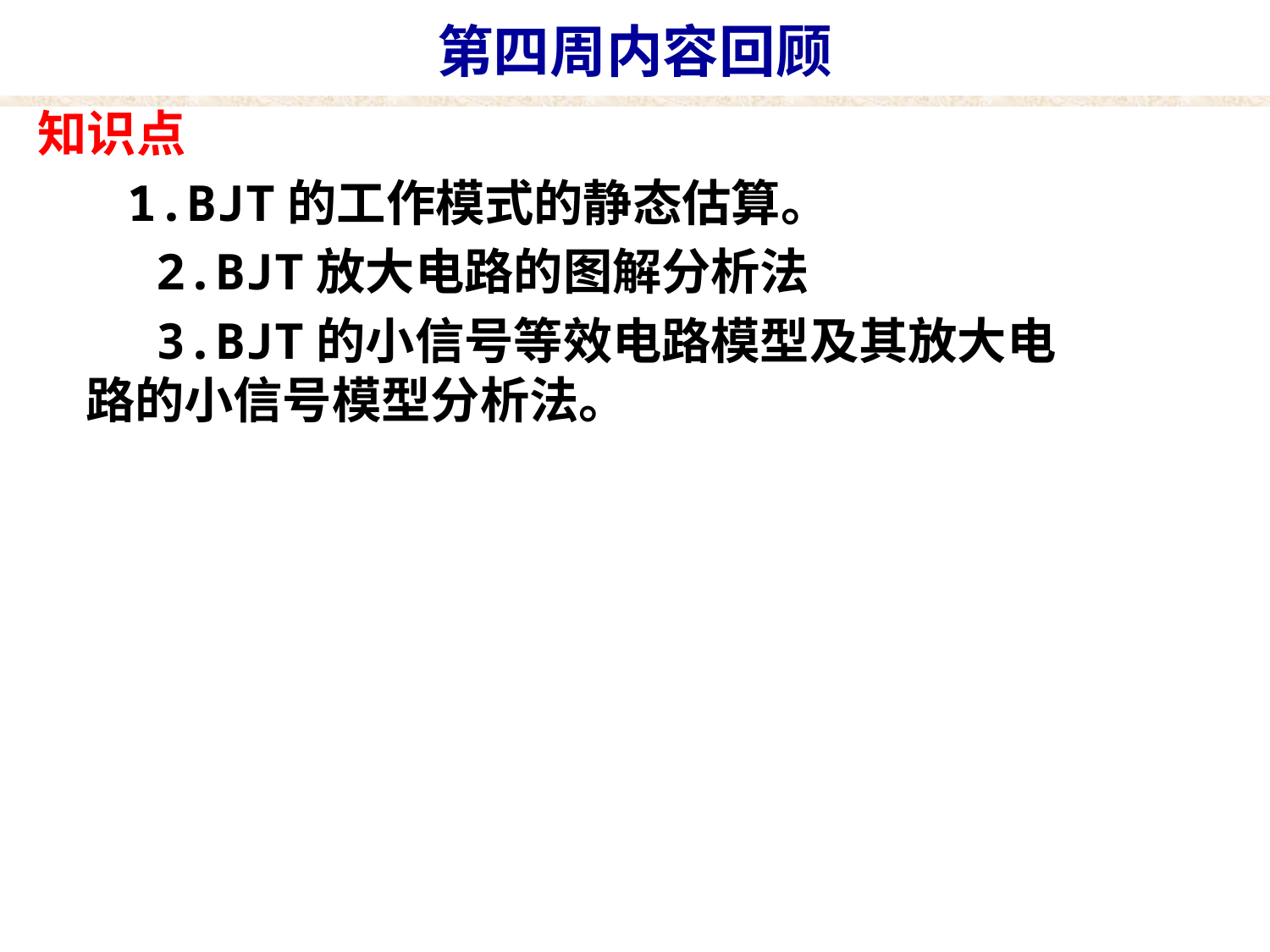

# 第四周内容回顾

知识点
        1.BJT的工作模式的静态估算。
    2.BJT放大电路的图解分析法
    3.BJT的小信号等效电路模型及其放大电路的小信号模型分析法。